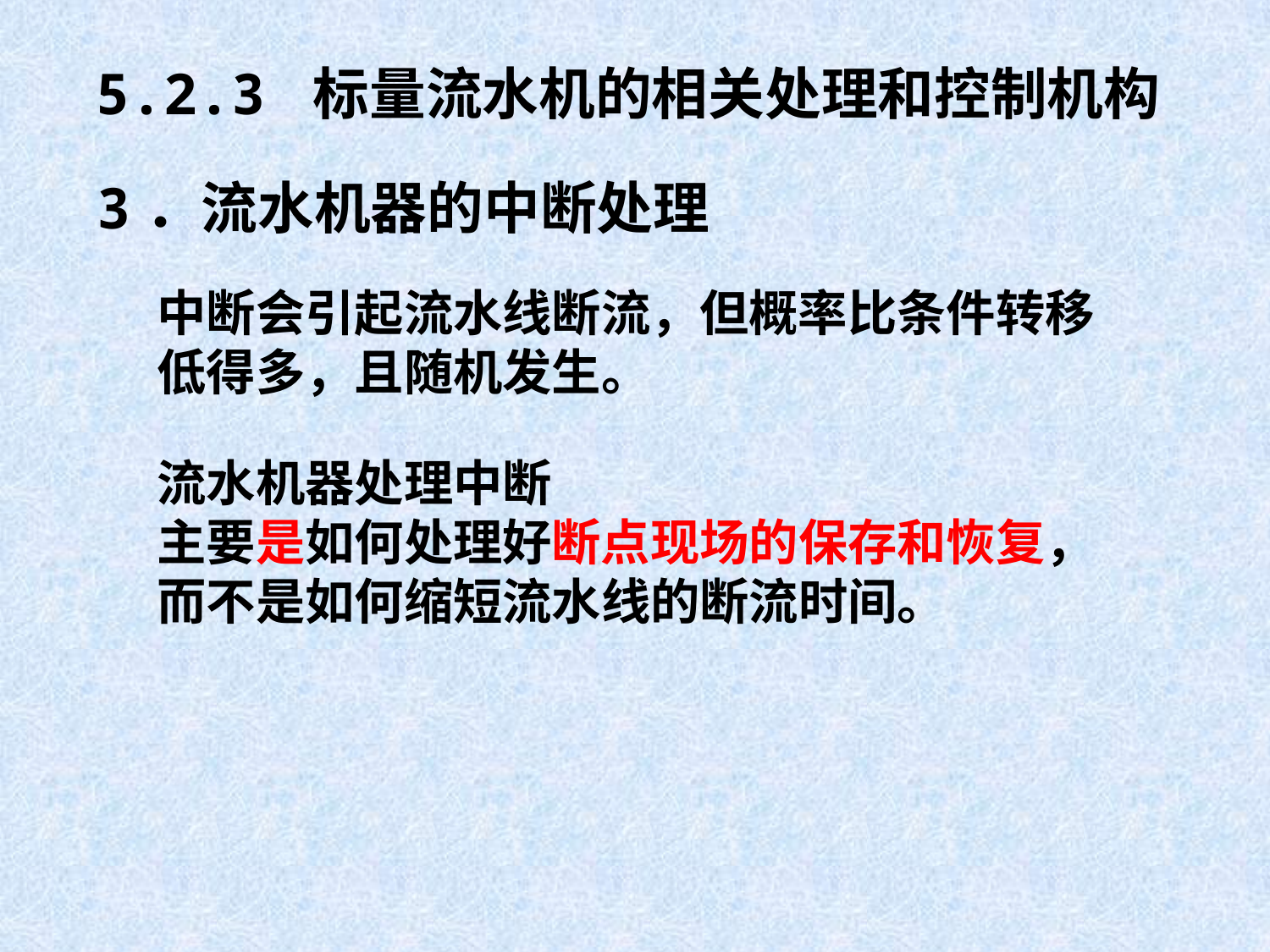

5.2.3 标量流水机的相关处理和控制机构
3．流水机器的中断处理
中断会引起流水线断流，但概率比条件转移低得多，且随机发生。
流水机器处理中断
主要是如何处理好断点现场的保存和恢复，而不是如何缩短流水线的断流时间。